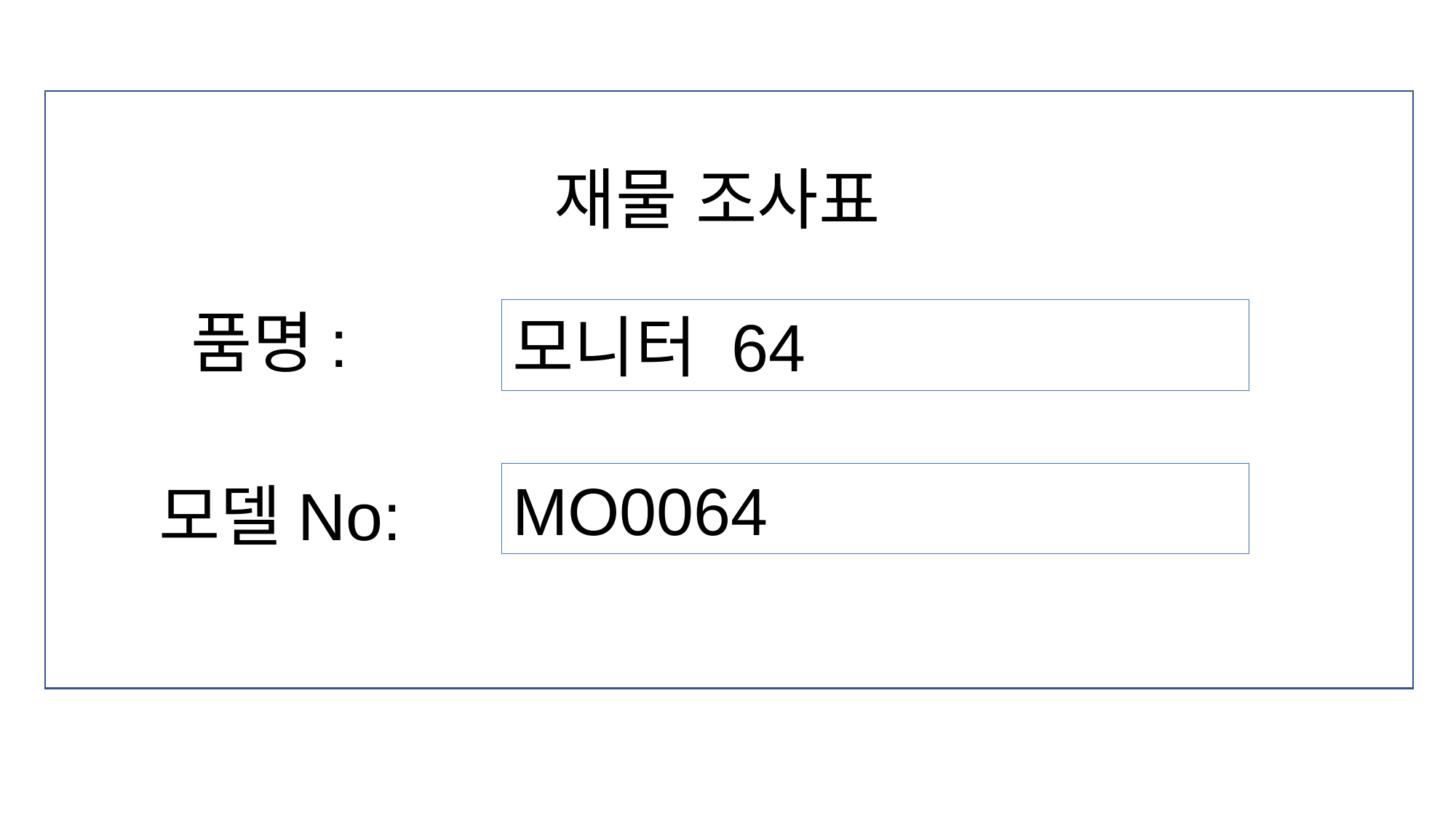

재물 조사표
품명:
모니터 64
MO0064
모델No: